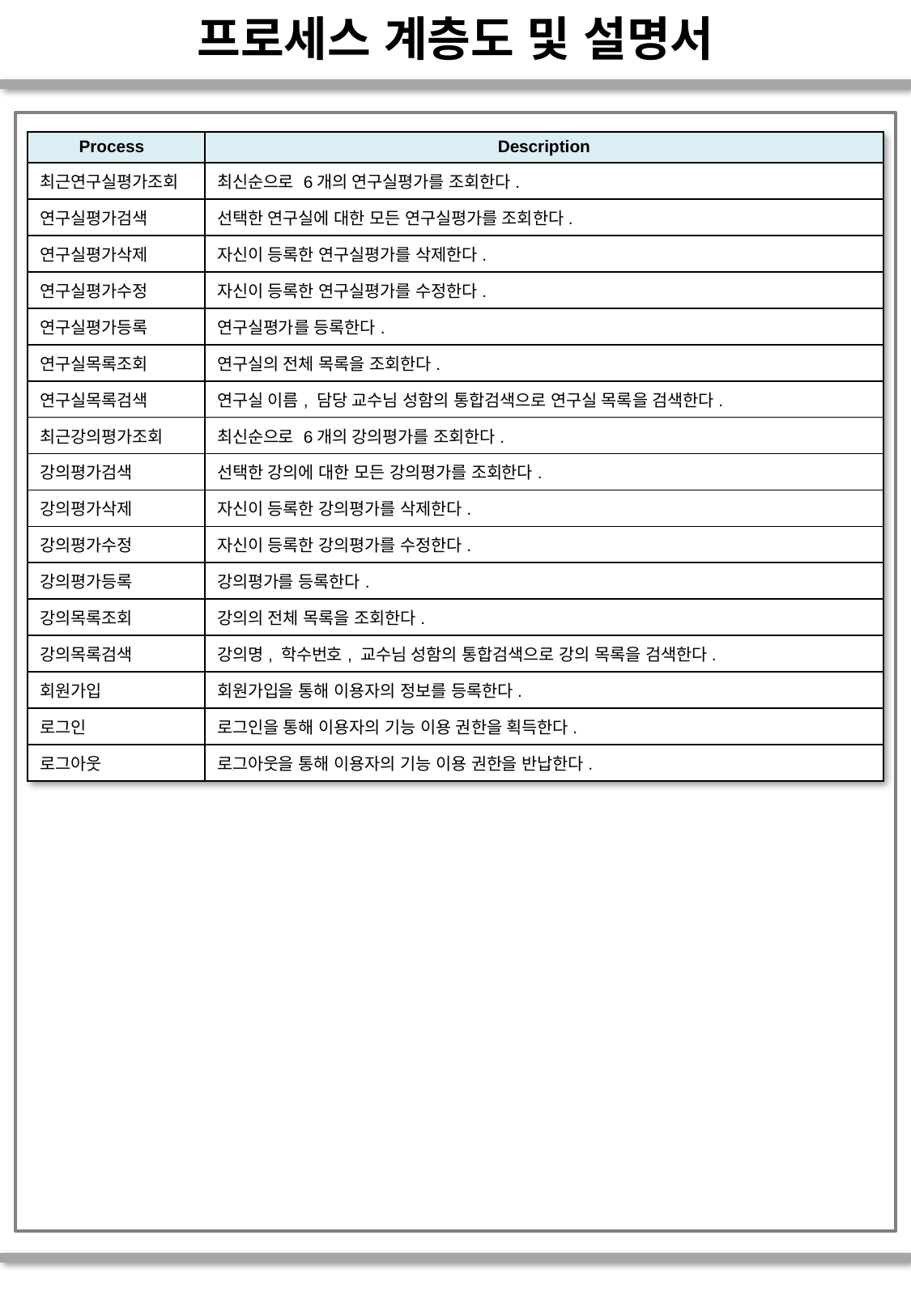

# 프로세스 계층도 및 설명서

| Process | Description |
| --- | --- |
| 최근연구실평가조회 | 최신순으로 6개의 연구실평가를 조회한다. |
| 연구실평가검색 | 선택한 연구실에 대한 모든 연구실평가를 조회한다. |
| 연구실평가삭제 | 자신이 등록한 연구실평가를 삭제한다. |
| 연구실평가수정 | 자신이 등록한 연구실평가를 수정한다. |
| 연구실평가등록 | 연구실평가를 등록한다. |
| 연구실목록조회 | 연구실의 전체 목록을 조회한다. |
| 연구실목록검색 | 연구실 이름, 담당 교수님 성함의 통합검색으로 연구실 목록을 검색한다. |
| 최근강의평가조회 | 최신순으로 6개의 강의평가를 조회한다. |
| 강의평가검색 | 선택한 강의에 대한 모든 강의평가를 조회한다. |
| 강의평가삭제 | 자신이 등록한 강의평가를 삭제한다. |
| 강의평가수정 | 자신이 등록한 강의평가를 수정한다. |
| 강의평가등록 | 강의평가를 등록한다. |
| 강의목록조회 | 강의의 전체 목록을 조회한다. |
| 강의목록검색 | 강의명, 학수번호, 교수님 성함의 통합검색으로 강의 목록을 검색한다. |
| 회원가입 | 회원가입을 통해 이용자의 정보를 등록한다. |
| 로그인 | 로그인을 통해 이용자의 기능 이용 권한을 획득한다. |
| 로그아웃 | 로그아웃을 통해 이용자의 기능 이용 권한을 반납한다. |